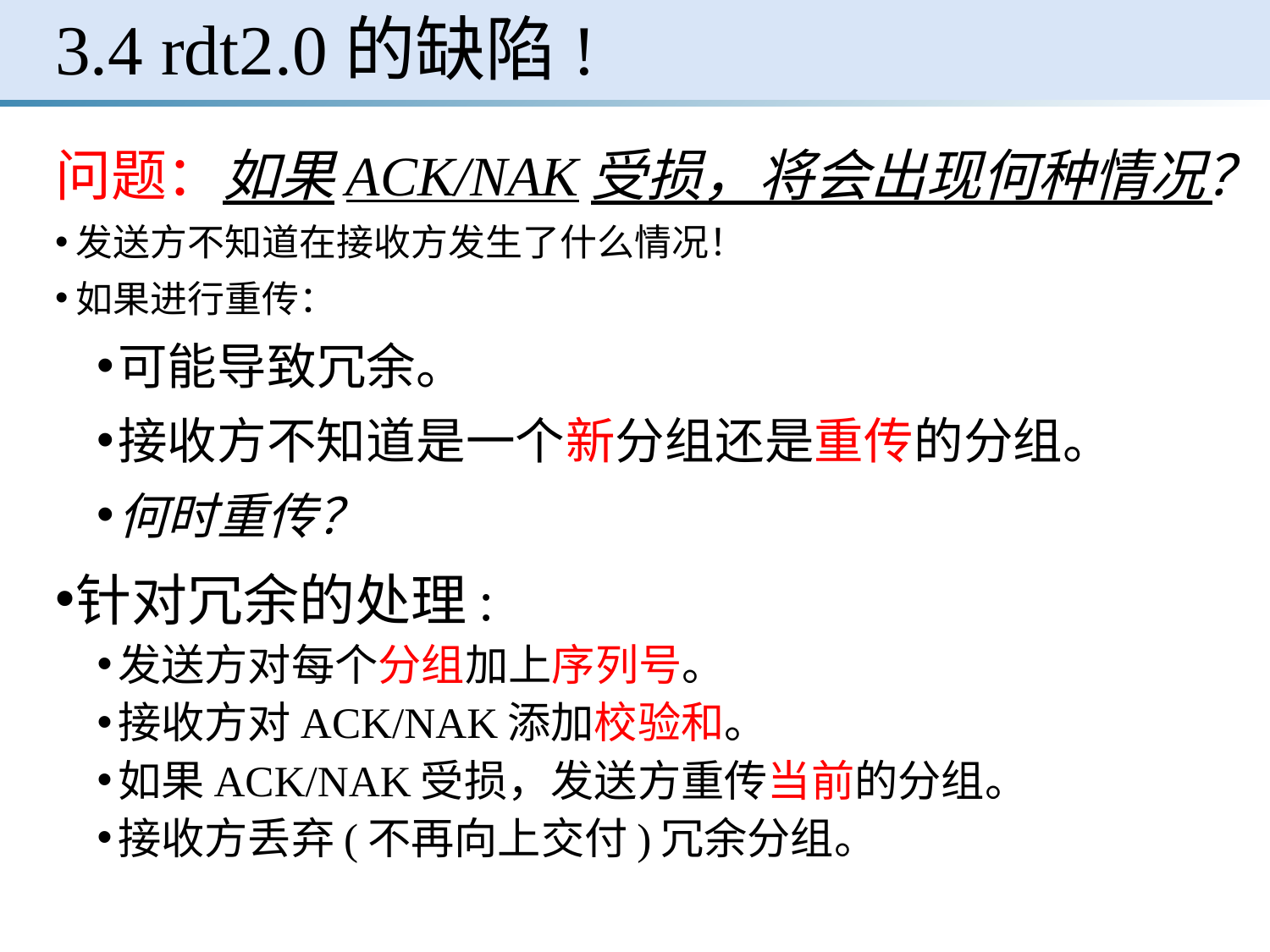

# 3.4 rdt2.0的缺陷!
问题：如果ACK/NAK受损，将会出现何种情况？
发送方不知道在接收方发生了什么情况！
如果进行重传：
可能导致冗余。
接收方不知道是一个新分组还是重传的分组。
何时重传？
针对冗余的处理:
发送方对每个分组加上序列号。
接收方对ACK/NAK添加校验和。
如果ACK/NAK受损，发送方重传当前的分组。
接收方丢弃(不再向上交付)冗余分组。